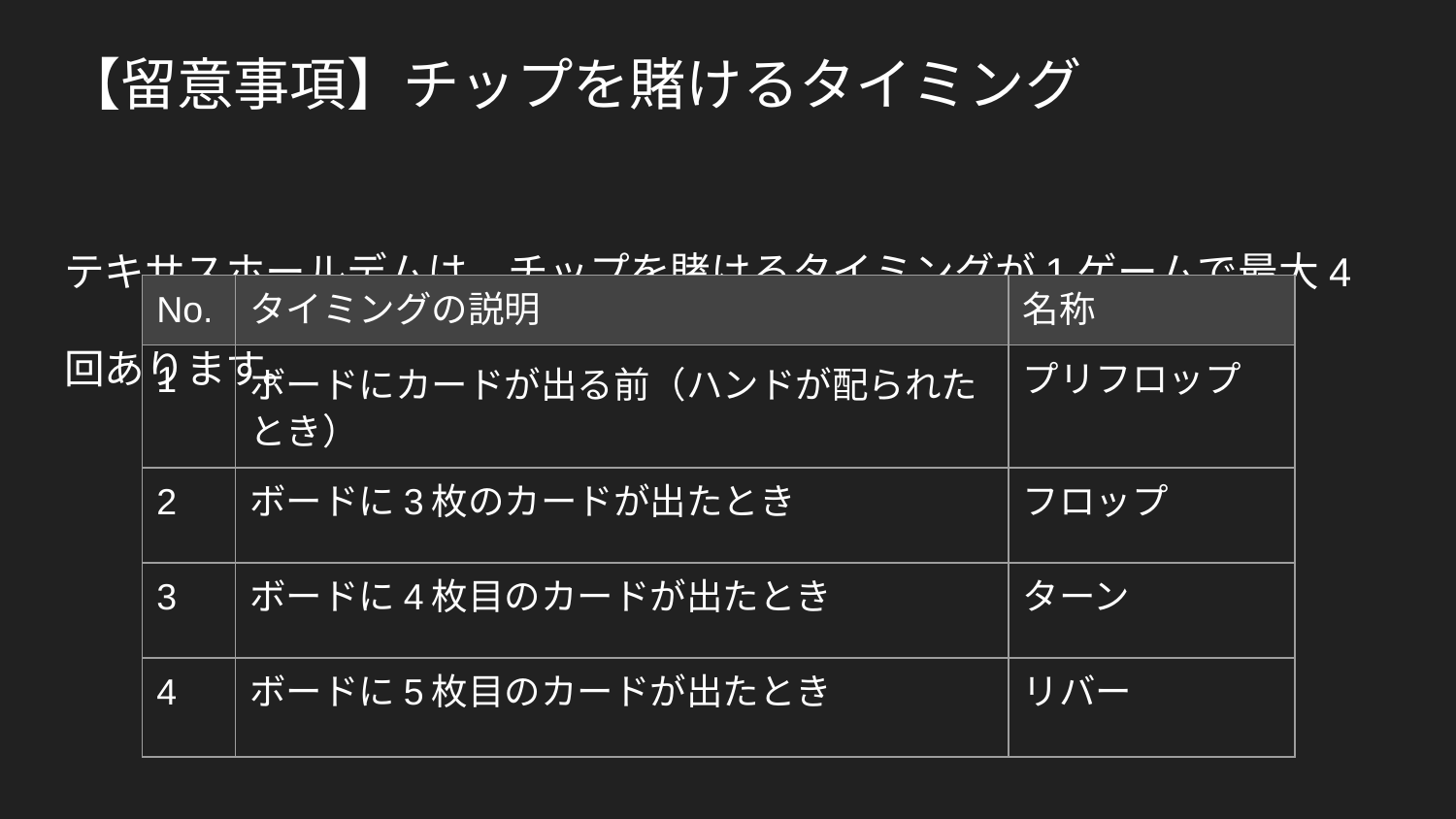

# 【留意事項】チップを賭けるタイミング
テキサスホールデムは、チップを賭けるタイミングが1ゲームで最大4回あります。
| No. | タイミングの説明 | 名称 |
| --- | --- | --- |
| 1 | ボードにカードが出る前（ハンドが配られたとき） | プリフロップ |
| 2 | ボードに3枚のカードが出たとき | フロップ |
| 3 | ボードに4枚目のカードが出たとき | ターン |
| 4 | ボードに5枚目のカードが出たとき | リバー |